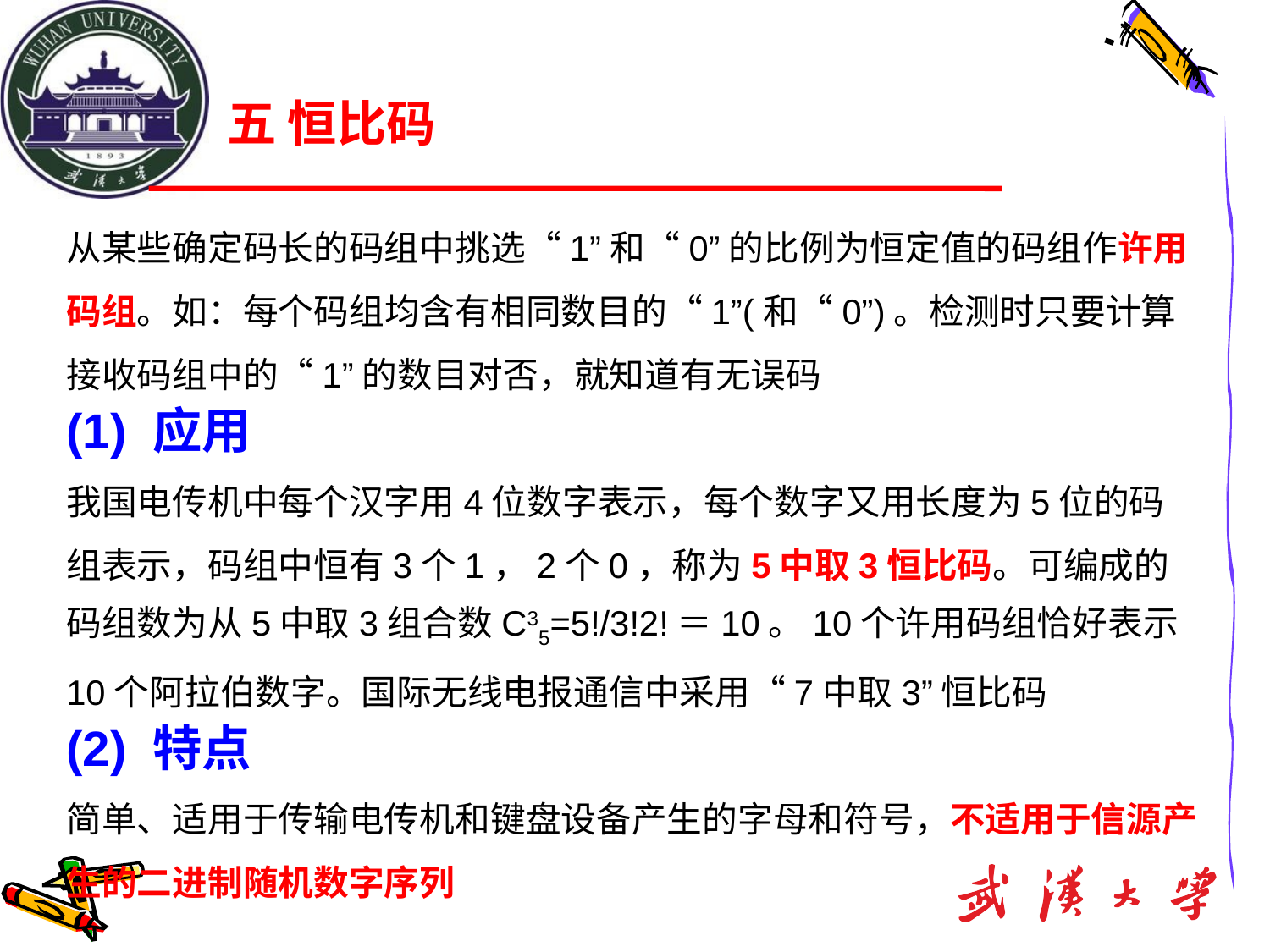

五 恒比码
从某些确定码长的码组中挑选“1”和“0”的比例为恒定值的码组作许用码组。如：每个码组均含有相同数目的“1”(和“0”)。检测时只要计算接收码组中的“1”的数目对否，就知道有无误码
(1) 应用
我国电传机中每个汉字用4位数字表示，每个数字又用长度为5位的码组表示，码组中恒有3个1，2个0，称为5中取3恒比码。可编成的码组数为从5中取3组合数C35=5!/3!2!＝10。10个许用码组恰好表示10个阿拉伯数字。国际无线电报通信中采用“7中取3”恒比码
(2) 特点
简单、适用于传输电传机和键盘设备产生的字母和符号，不适用于信源产生的二进制随机数字序列